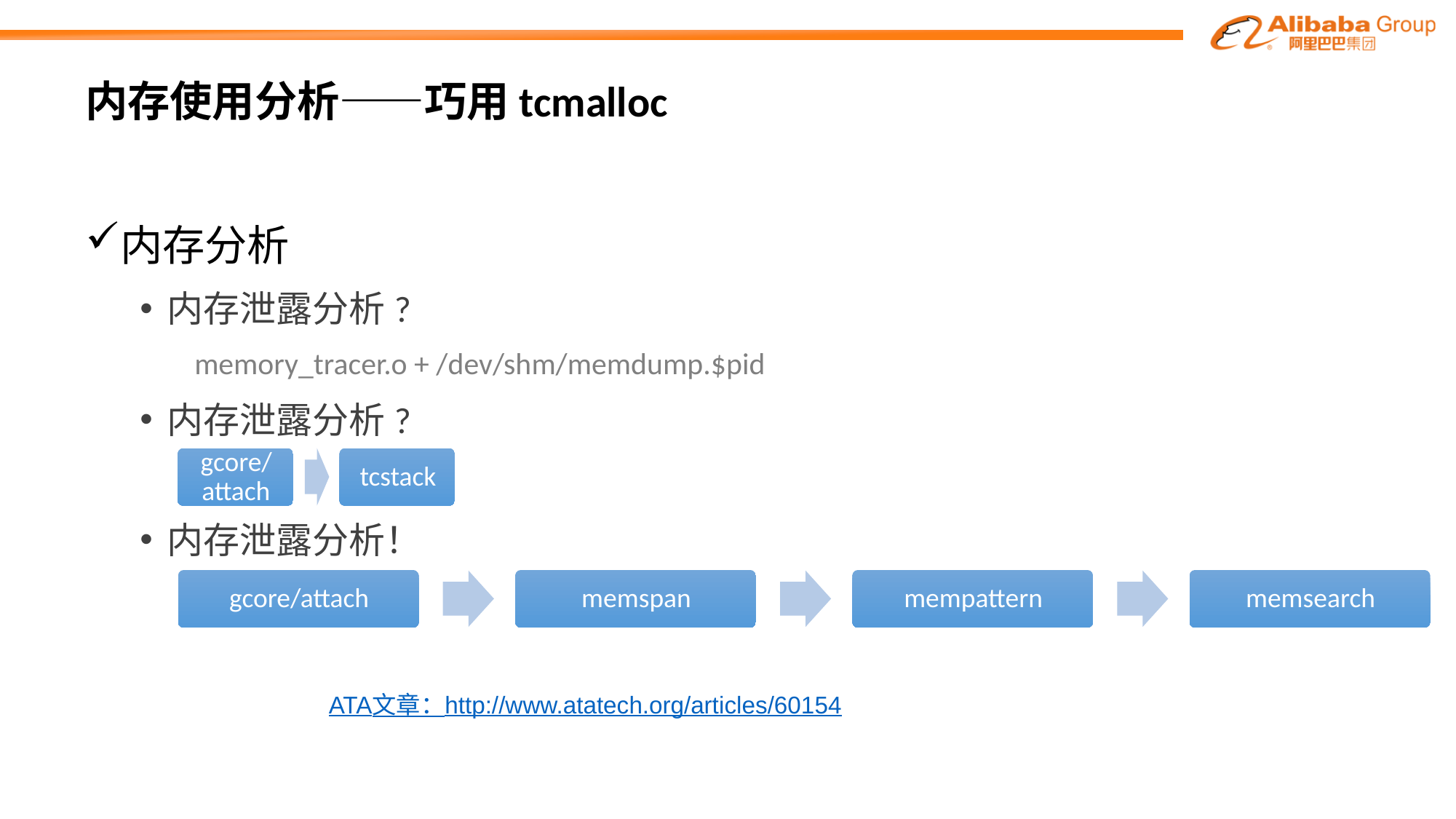

# 内存使用分析——巧用tcmalloc
内存分析
内存泄露分析?
memory_tracer.o + /dev/shm/memdump.$pid
内存泄露分析?

内存泄露分析！

gcore/attach

tcstack

gcore/attach

memspan

mempattern

memsearch
ATA文章：http://www.atatech.org/articles/60154